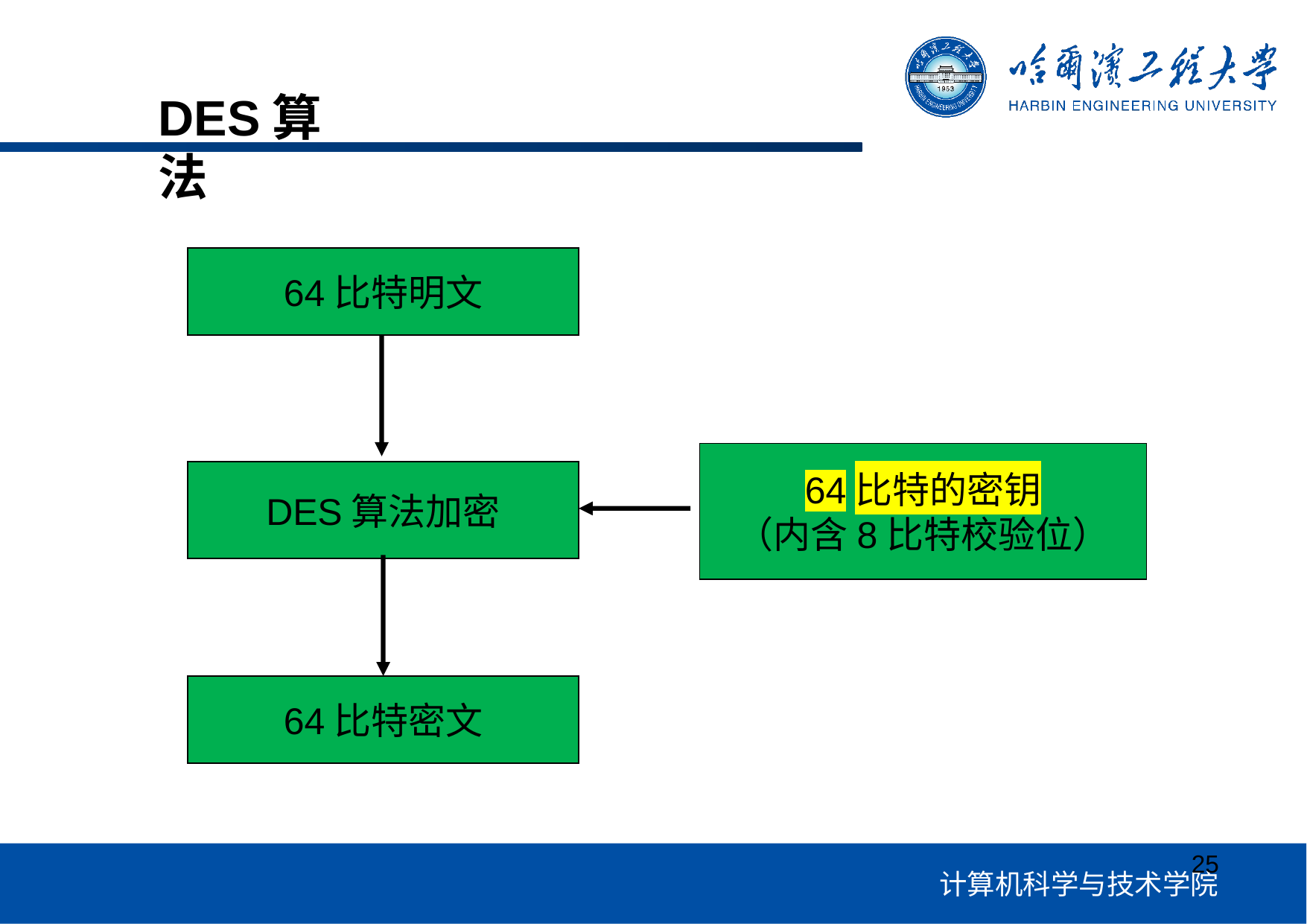

DES算法
64比特明文

64比特的密钥
（内含8比特校验位）
DES算法加密

64比特密文
25